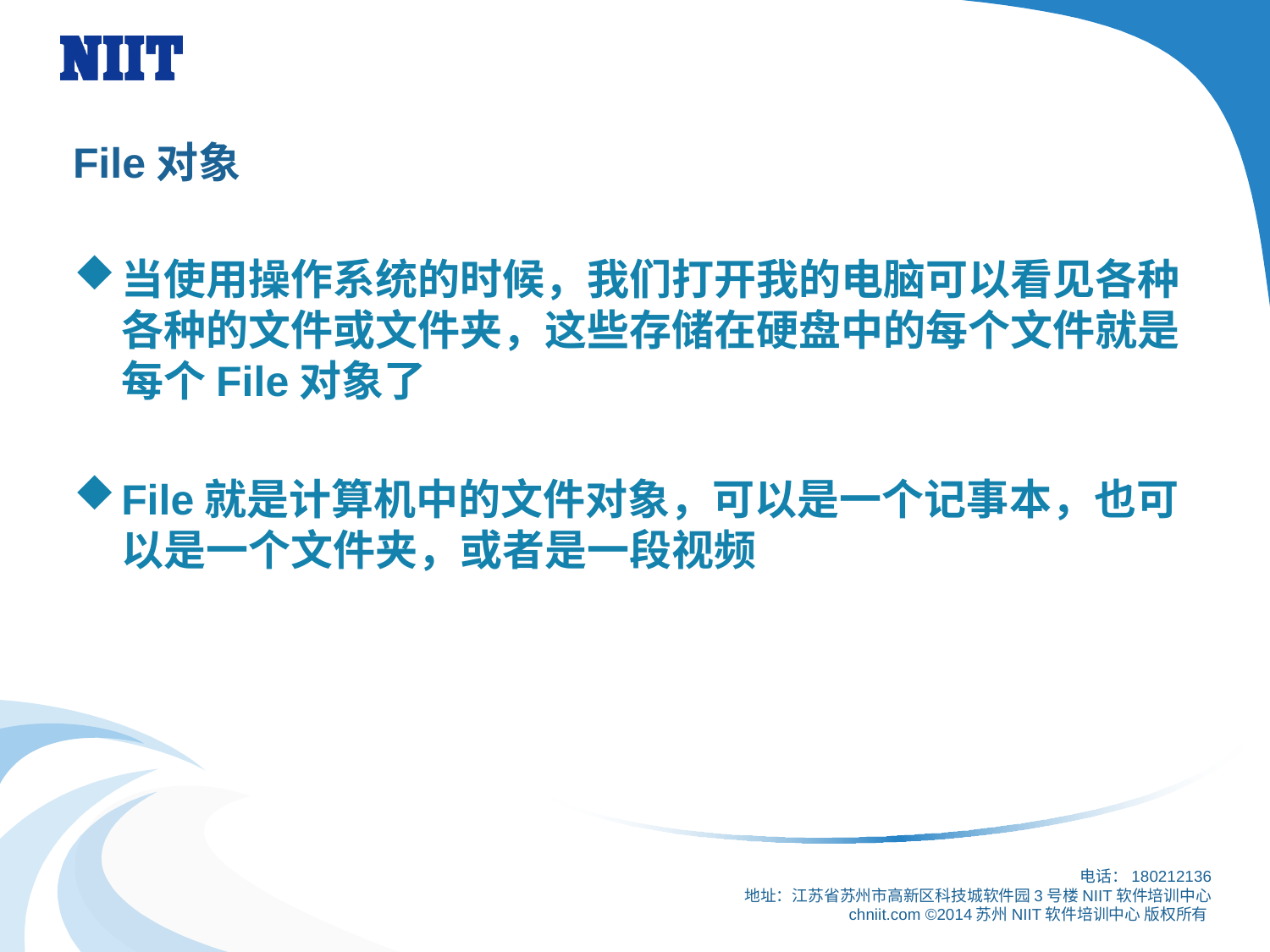

# File对象
当使用操作系统的时候，我们打开我的电脑可以看见各种各种的文件或文件夹，这些存储在硬盘中的每个文件就是每个File对象了

File就是计算机中的文件对象，可以是一个记事本，也可以是一个文件夹，或者是一段视频